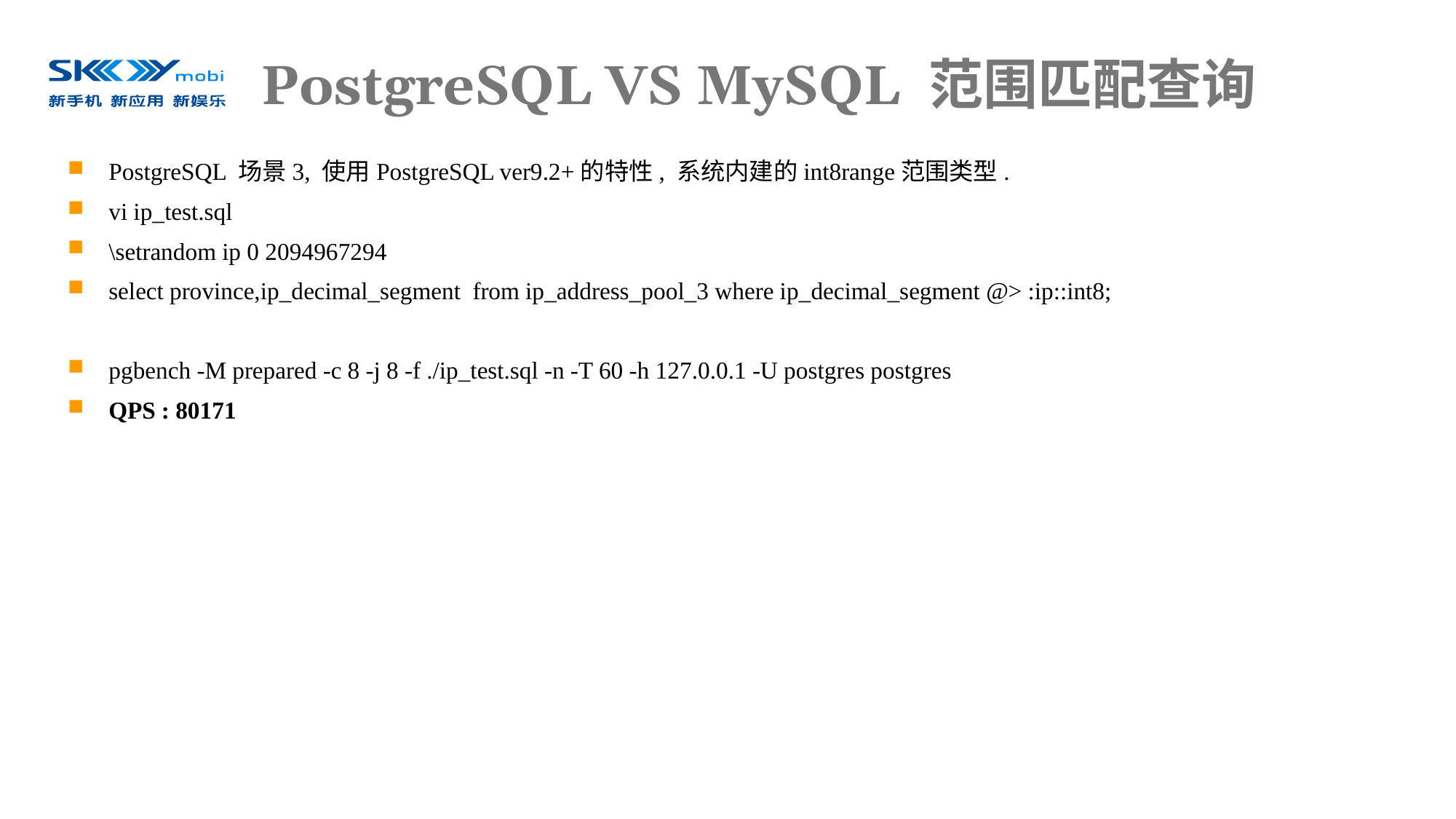

# PostgreSQL VS MySQL 范围匹配查询
PostgreSQL 场景3, 使用PostgreSQL ver9.2+的特性, 系统内建的int8range范围类型.
vi ip_test.sql
\setrandom ip 0 2094967294
select province,ip_decimal_segment  from ip_address_pool_3 where ip_decimal_segment @> :ip::int8;

pgbench -M prepared -c 8 -j 8 -f ./ip_test.sql -n -T 60 -h 127.0.0.1 -U postgres postgres
QPS : 80171